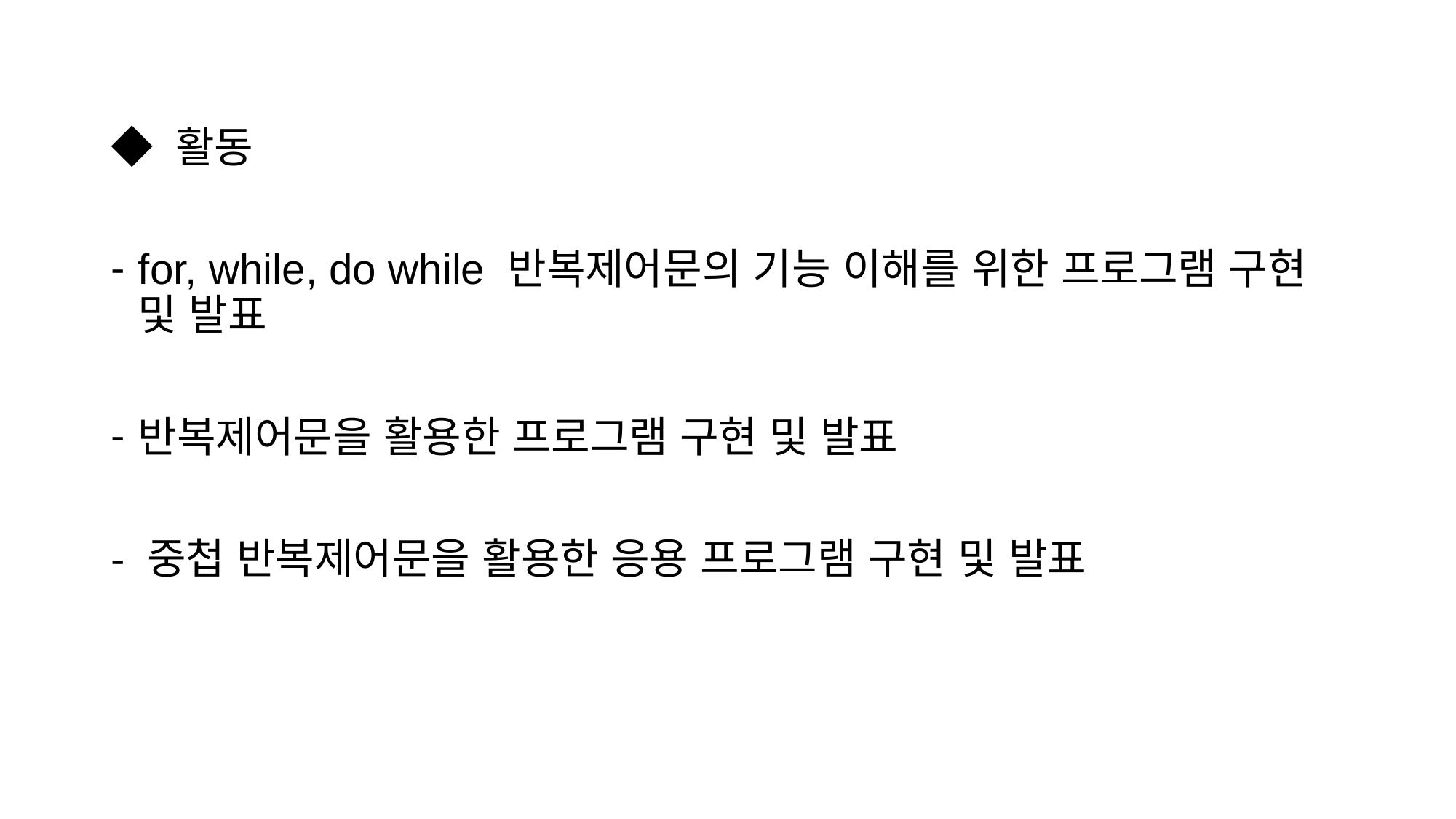

◆ 활동

for, while, do while 반복제어문의 기능 이해를 위한 프로그램 구현 및 발표

반복제어문을 활용한 프로그램 구현 및 발표

- 중첩 반복제어문을 활용한 응용 프로그램 구현 및 발표